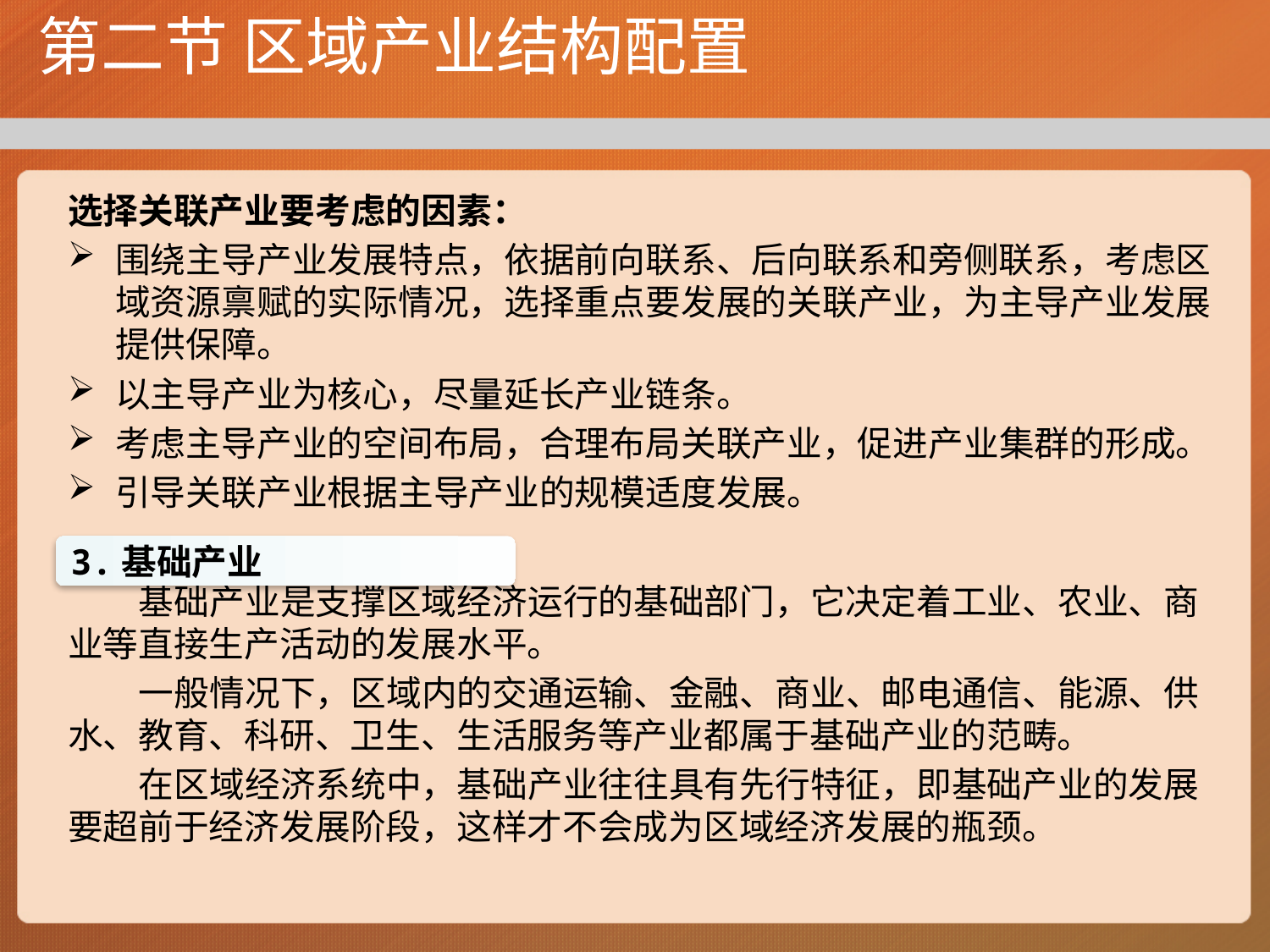

# 第二节 区域产业结构配置
选择关联产业要考虑的因素：
围绕主导产业发展特点，依据前向联系、后向联系和旁侧联系，考虑区域资源禀赋的实际情况，选择重点要发展的关联产业，为主导产业发展提供保障。
以主导产业为核心，尽量延长产业链条。
考虑主导产业的空间布局，合理布局关联产业，促进产业集群的形成。
引导关联产业根据主导产业的规模适度发展。

        基础产业是支撑区域经济运行的基础部门，它决定着工业、农业、商业等直接生产活动的发展水平。
        一般情况下，区域内的交通运输、金融、商业、邮电通信、能源、供水、教育、科研、卫生、生活服务等产业都属于基础产业的范畴。
        在区域经济系统中，基础产业往往具有先行特征，即基础产业的发展要超前于经济发展阶段，这样才不会成为区域经济发展的瓶颈。
3.基础产业